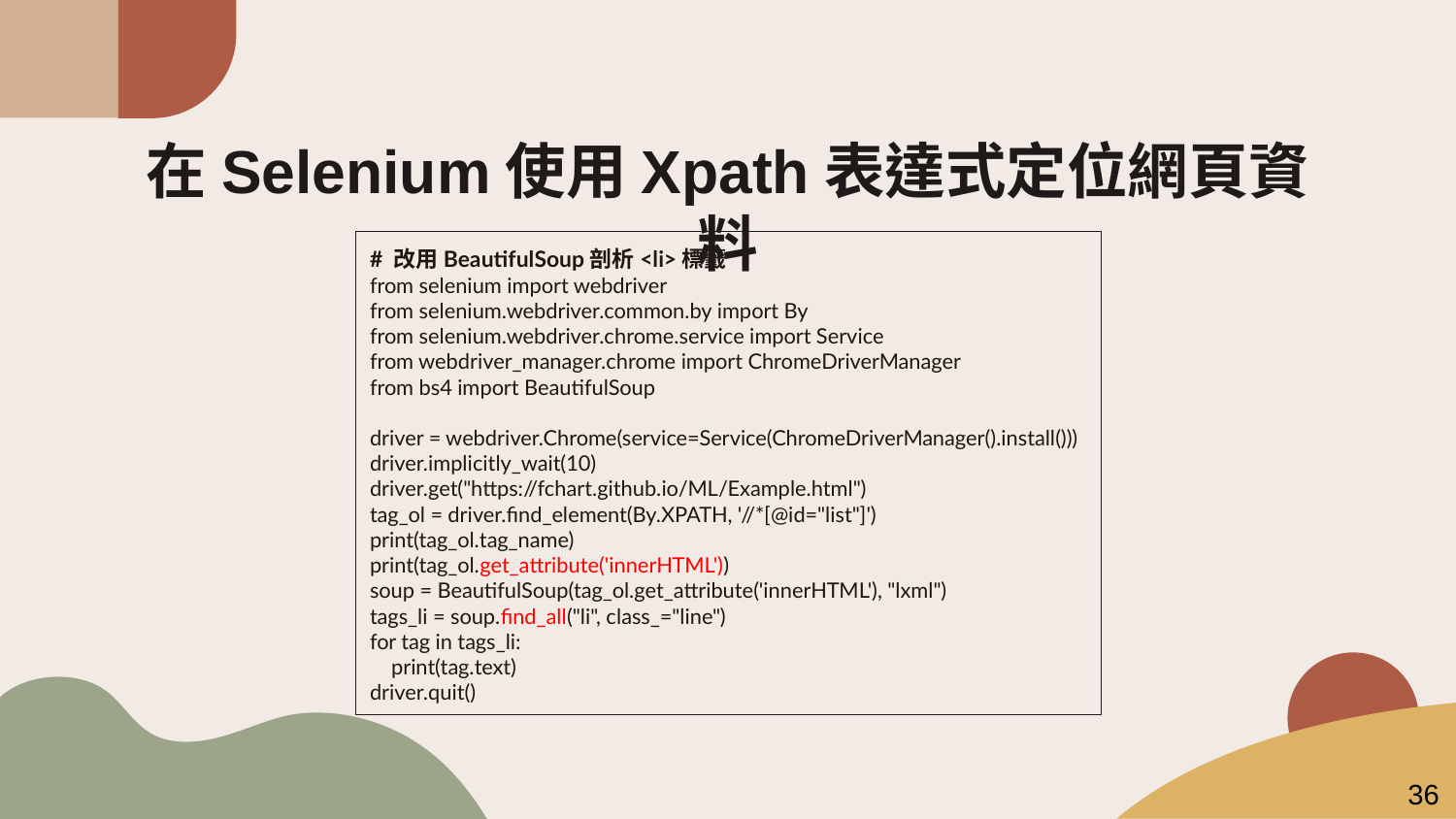

# 在Selenium使用Xpath表達式定位網頁資料
# 改用BeautifulSoup剖析<li>標籤
from selenium import webdriver
from selenium.webdriver.common.by import By
from selenium.webdriver.chrome.service import Service
from webdriver_manager.chrome import ChromeDriverManager
from bs4 import BeautifulSoup

driver = webdriver.Chrome(service=Service(ChromeDriverManager().install()))
driver.implicitly_wait(10)
driver.get("https://fchart.github.io/ML/Example.html")
tag_ol = driver.find_element(By.XPATH, '//*[@id="list"]')
print(tag_ol.tag_name)
print(tag_ol.get_attribute('innerHTML'))
soup = BeautifulSoup(tag_ol.get_attribute('innerHTML'), "lxml")
tags_li = soup.find_all("li", class_="line")
for tag in tags_li:
    print(tag.text)
driver.quit()
36